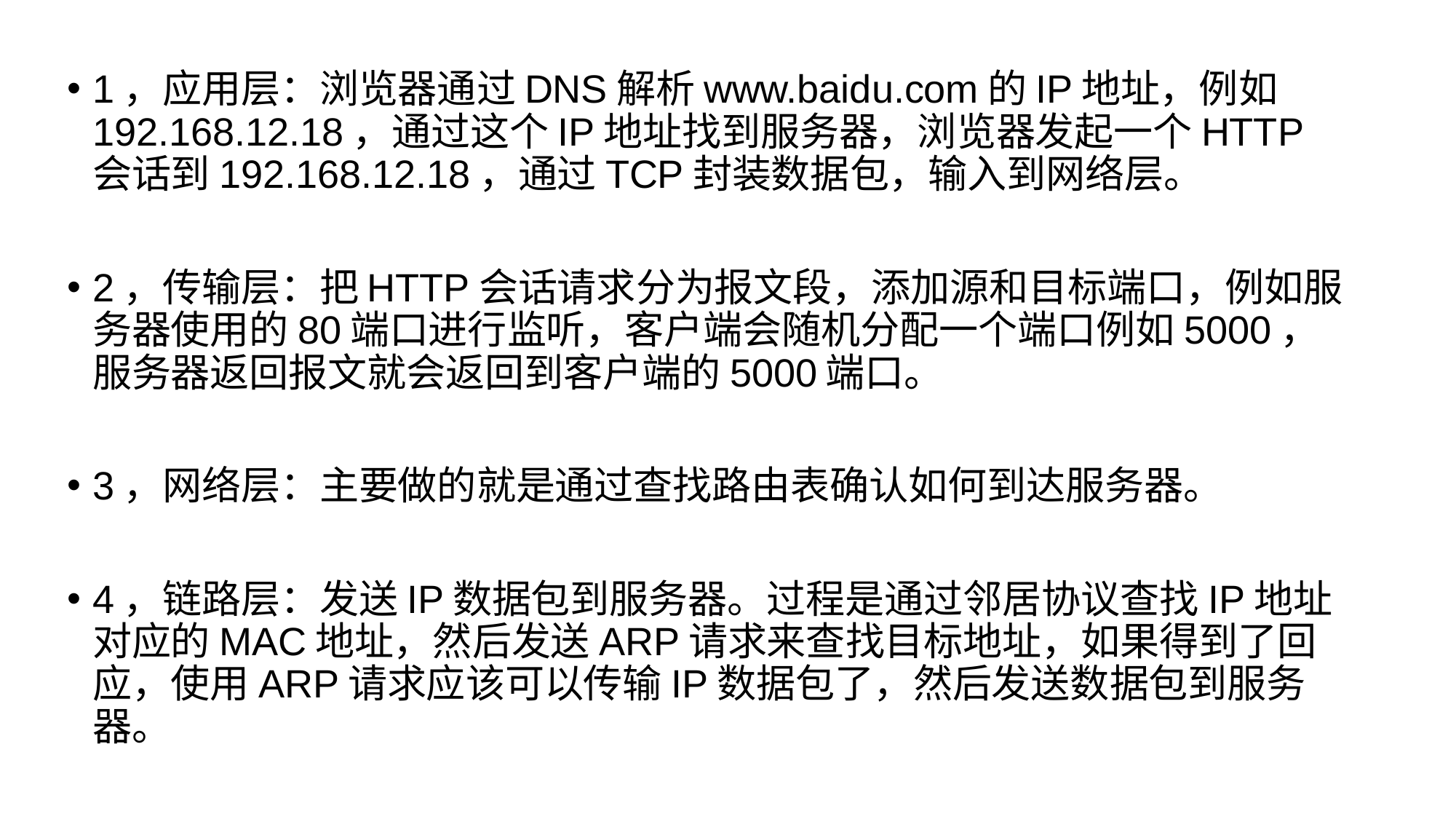

1，应用层：浏览器通过DNS解析www.baidu.com的IP地址，例如192.168.12.18，通过这个IP地址找到服务器，浏览器发起一个HTTP会话到192.168.12.18，通过TCP封装数据包，输入到网络层。

2，传输层：把HTTP会话请求分为报文段，添加源和目标端口，例如服务器使用的80端口进行监听，客户端会随机分配一个端口例如5000，服务器返回报文就会返回到客户端的5000端口。

3，网络层：主要做的就是通过查找路由表确认如何到达服务器。

4，链路层：发送IP数据包到服务器。过程是通过邻居协议查找IP地址对应的MAC地址，然后发送ARP请求来查找目标地址，如果得到了回应，使用ARP请求应该可以传输IP数据包了，然后发送数据包到服务器。